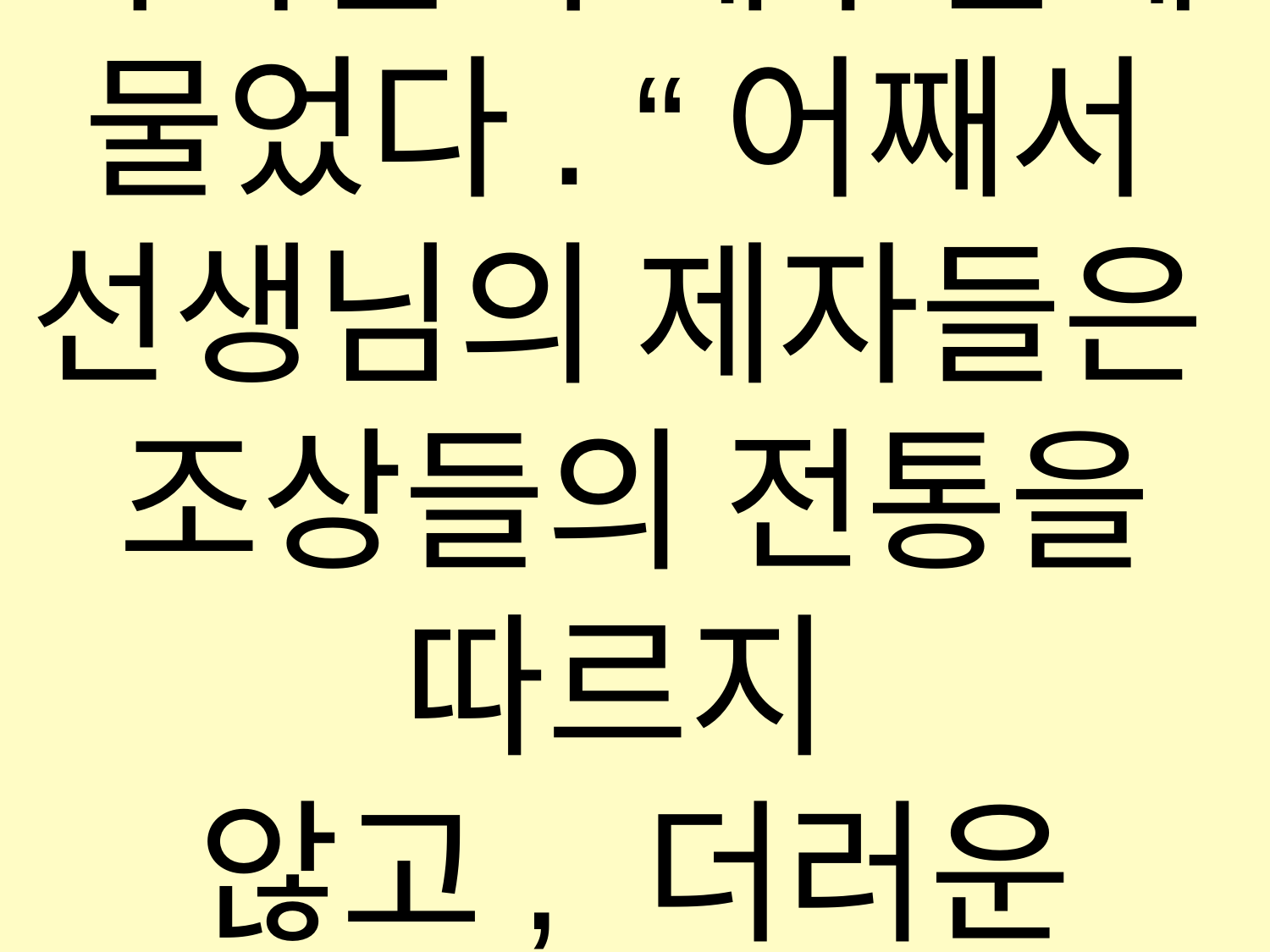

학자들이 예수님께
물었다. “어째서
선생님의 제자들은
조상들의 전통을 따르지
않고, 더러운 손으로